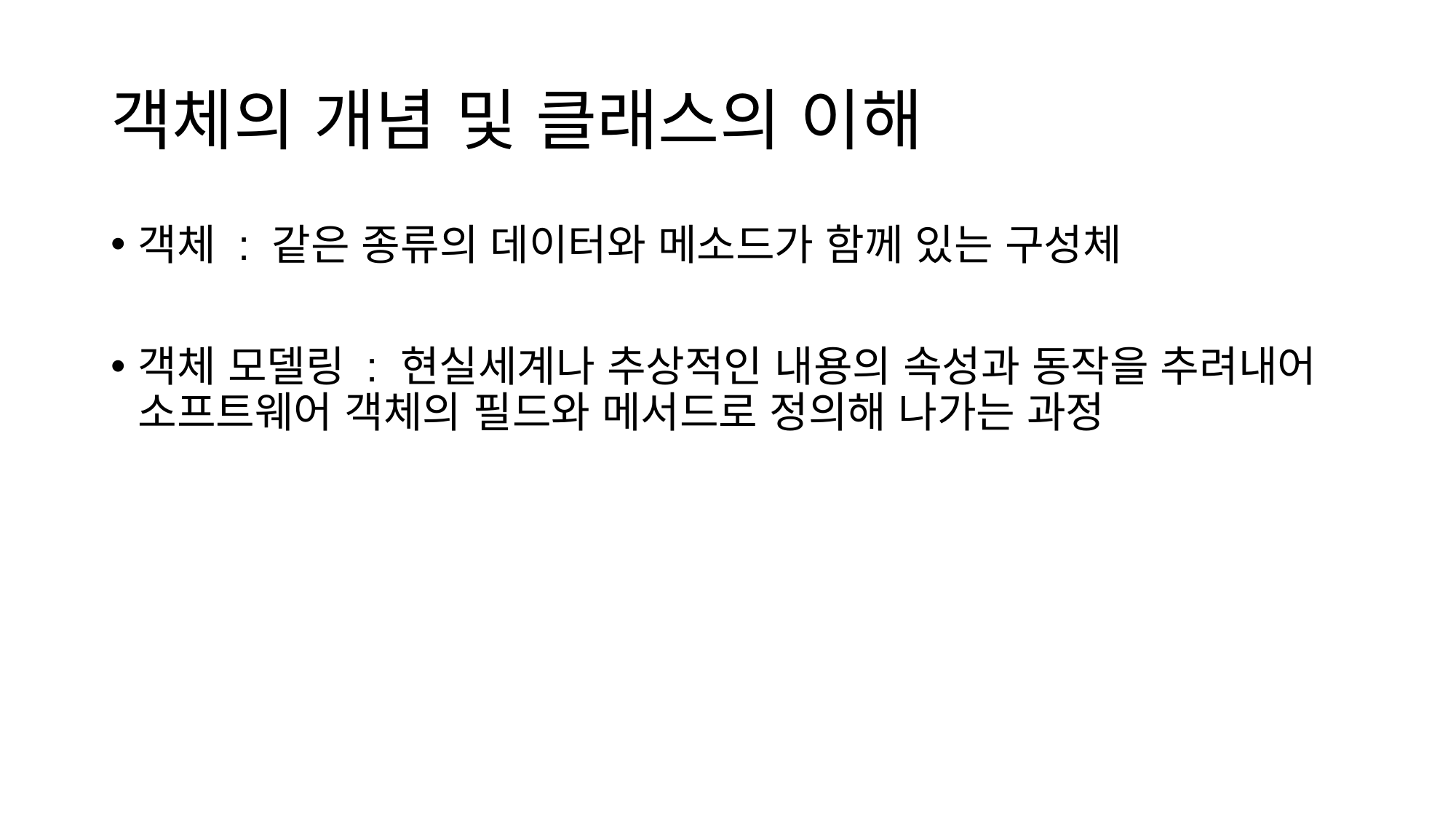

# 객체의 개념 및 클래스의 이해
객체 : 같은 종류의 데이터와 메소드가 함께 있는 구성체

객체 모델링 : 현실세계나 추상적인 내용의 속성과 동작을 추려내어 소프트웨어 객체의 필드와 메서드로 정의해 나가는 과정